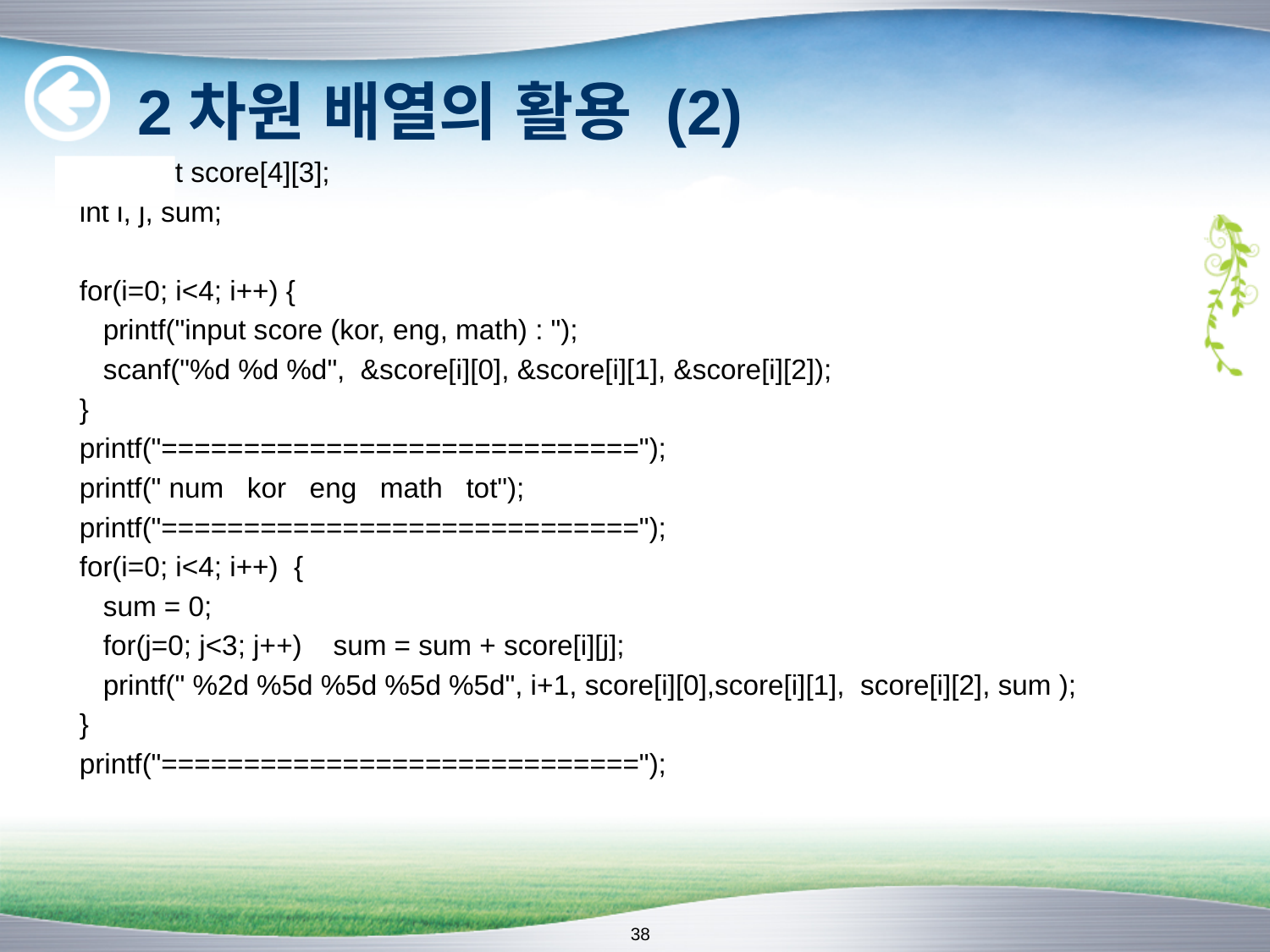

# 2차원 배열의 활용 (2)

   static int score[4][3];
   int i, j, sum;

   for(i=0; i<4; i++) {
      printf("input score (kor, eng, math) : ");
      scanf("%d %d %d",  &score[i][0], &score[i][1], &score[i][2]);
   }
   printf("=============================");
   printf(" num   kor   eng   math   tot");
   printf("=============================");
   for(i=0; i<4; i++)  {
      sum = 0;
      for(j=0; j<3; j++)    sum = sum + score[i][j];
      printf(" %2d %5d %5d %5d %5d", i+1, score[i][0],score[i][1],  score[i][2], sum );
   }
   printf("=============================");
38